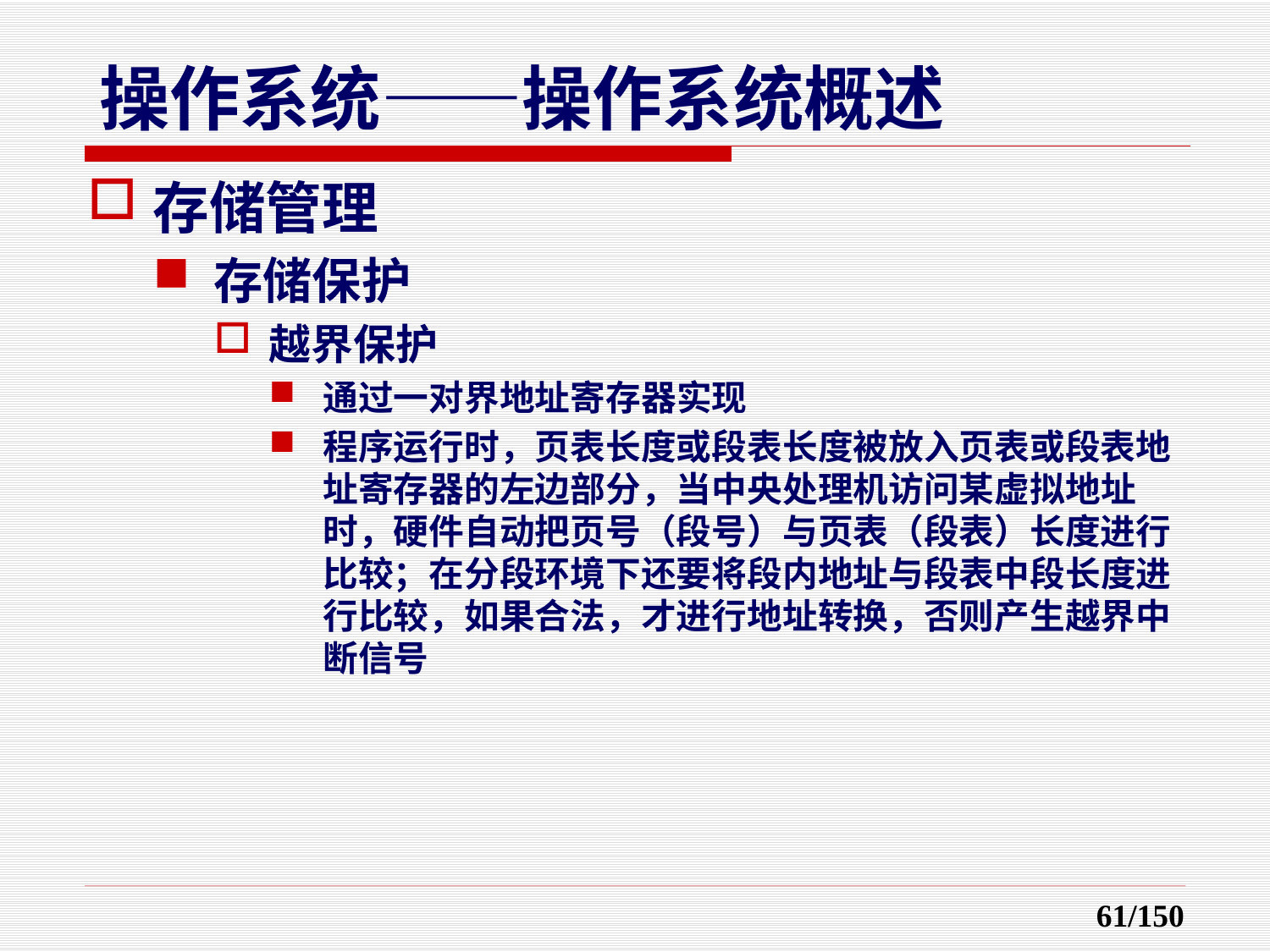

存储管理
存储保护
越界保护
通过一对界地址寄存器实现
程序运行时，页表长度或段表长度被放入页表或段表地址寄存器的左边部分，当中央处理机访问某虚拟地址时，硬件自动把页号（段号）与页表（段表）长度进行比较；在分段环境下还要将段内地址与段表中段长度进行比较，如果合法，才进行地址转换，否则产生越界中断信号